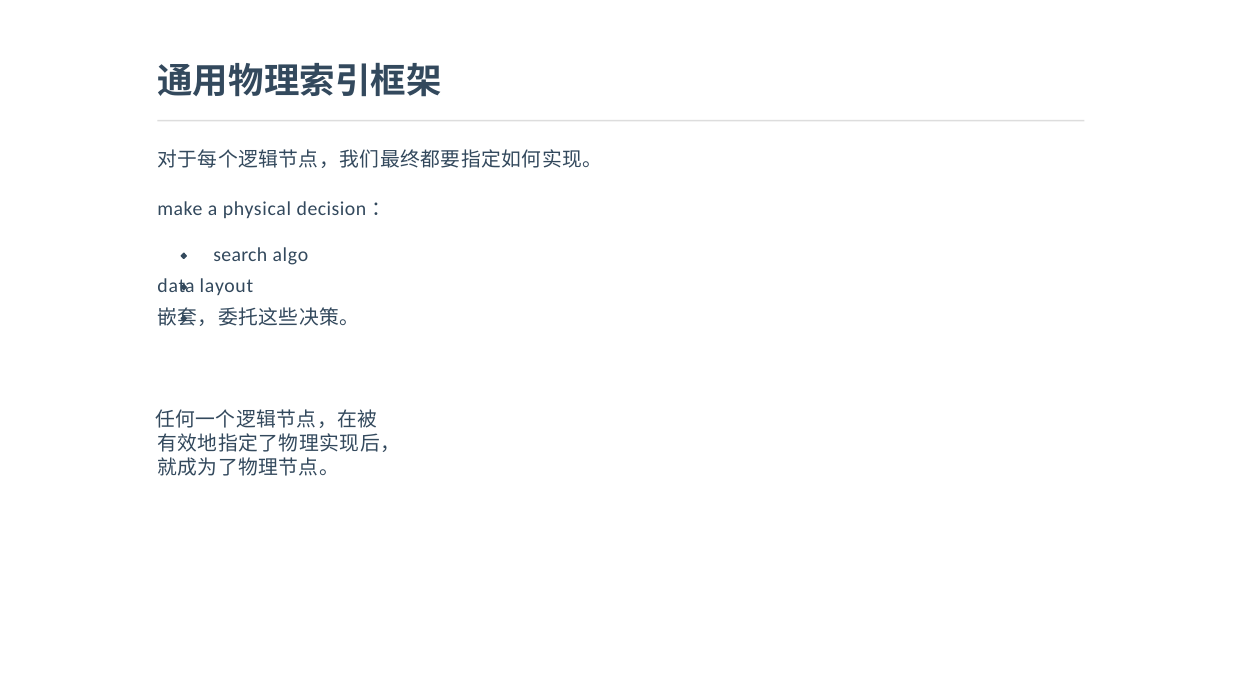

# 通用物理索引框架
对于每个逻辑节点，我们最终都要指定如何实现。
make a physical decision：  search algo
data layout
嵌套，委托这些决策。

任何一个逻辑节点，在被有效地指定了物理实现后，就成为了物理节点。